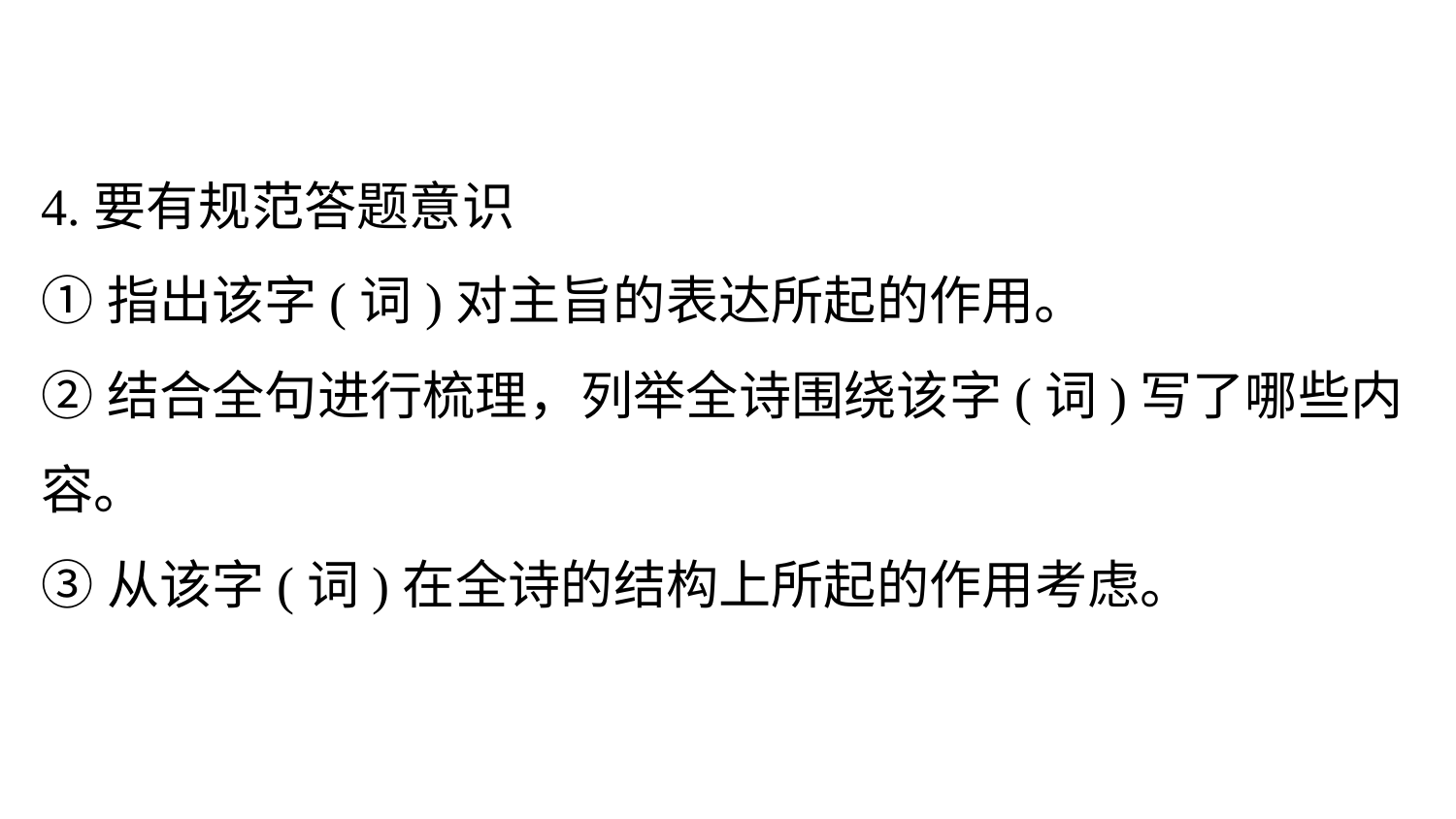

4.要有规范答题意识
①指出该字(词)对主旨的表达所起的作用。
②结合全句进行梳理，列举全诗围绕该字(词)写了哪些内容。
③从该字(词)在全诗的结构上所起的作用考虑。